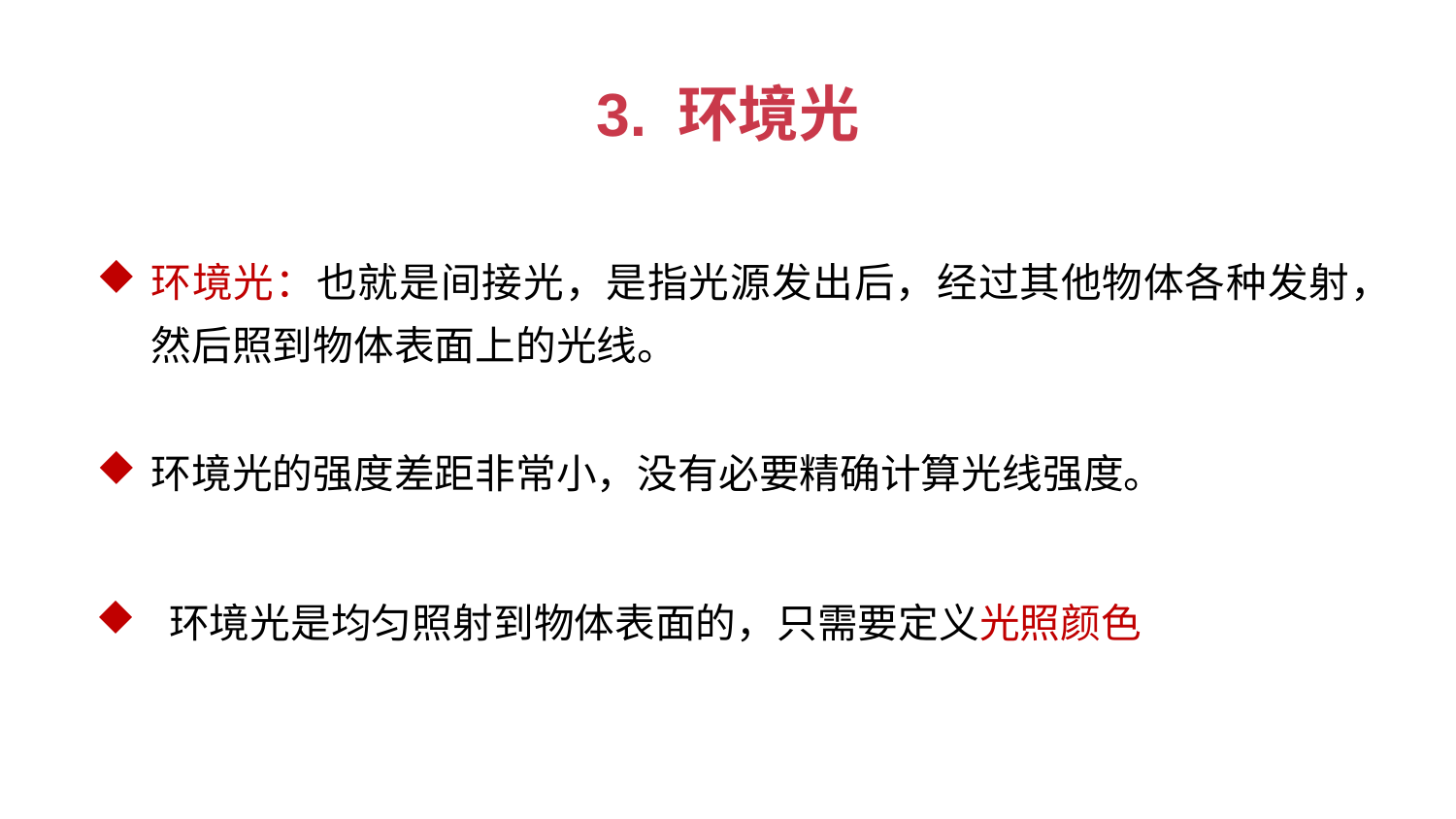

3. 环境光
环境光：也就是间接光，是指光源发出后，经过其他物体各种发射，然后照到物体表面上的光线。
环境光的强度差距非常小，没有必要精确计算光线强度。
 环境光是均匀照射到物体表⾯的，只需要定义光照颜色